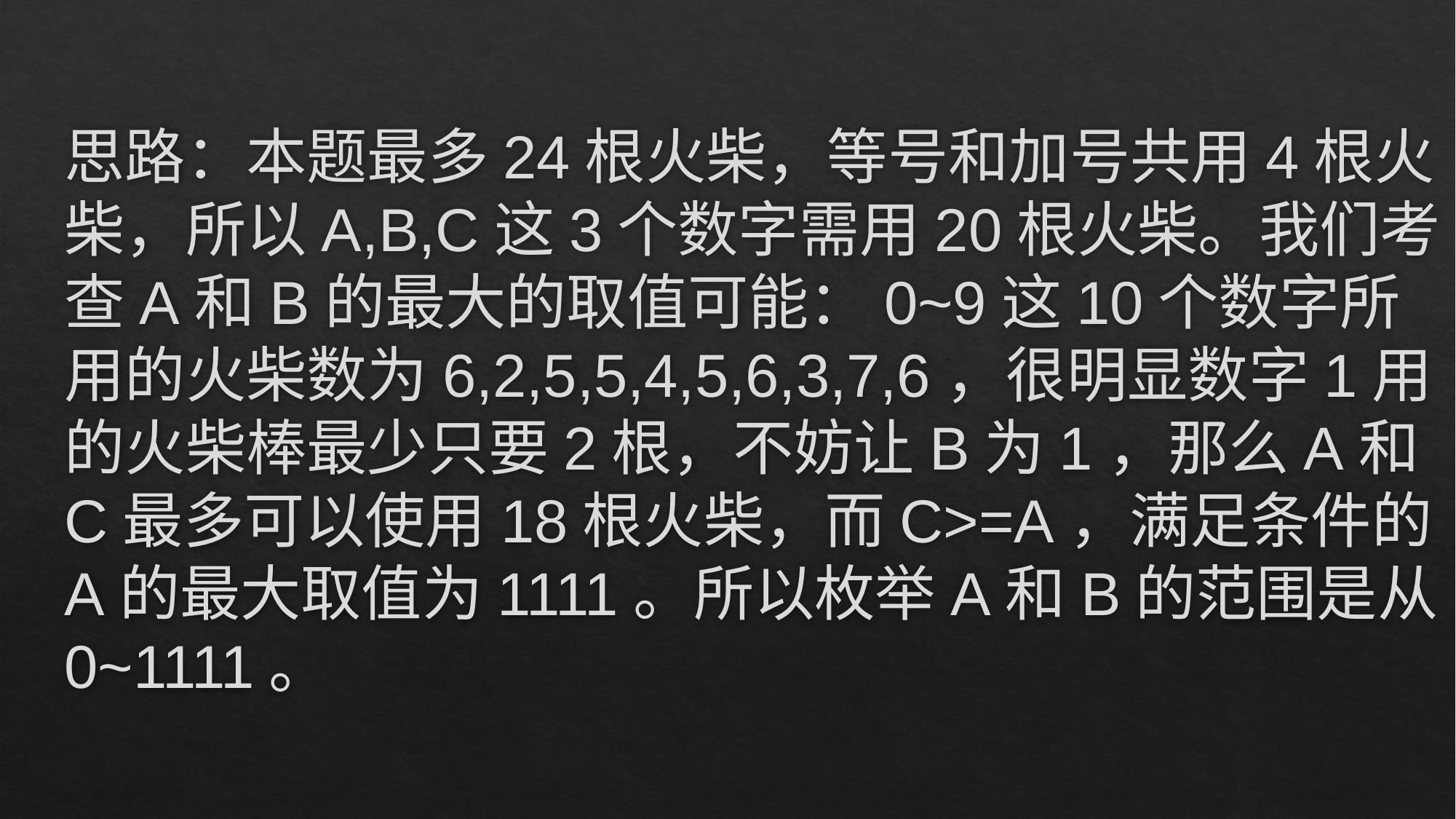

# 思路：本题最多24根火柴，等号和加号共用4根火柴，所以A,B,C这3个数字需用20根火柴。我们考查A和B的最大的取值可能：0~9这10个数字所用的火柴数为6,2,5,5,4,5,6,3,7,6，很明显数字1用的火柴棒最少只要2根，不妨让B为1，那么A和C最多可以使用18根火柴，而C>=A，满足条件的A的最大取值为1111。所以枚举A和B的范围是从0~1111。